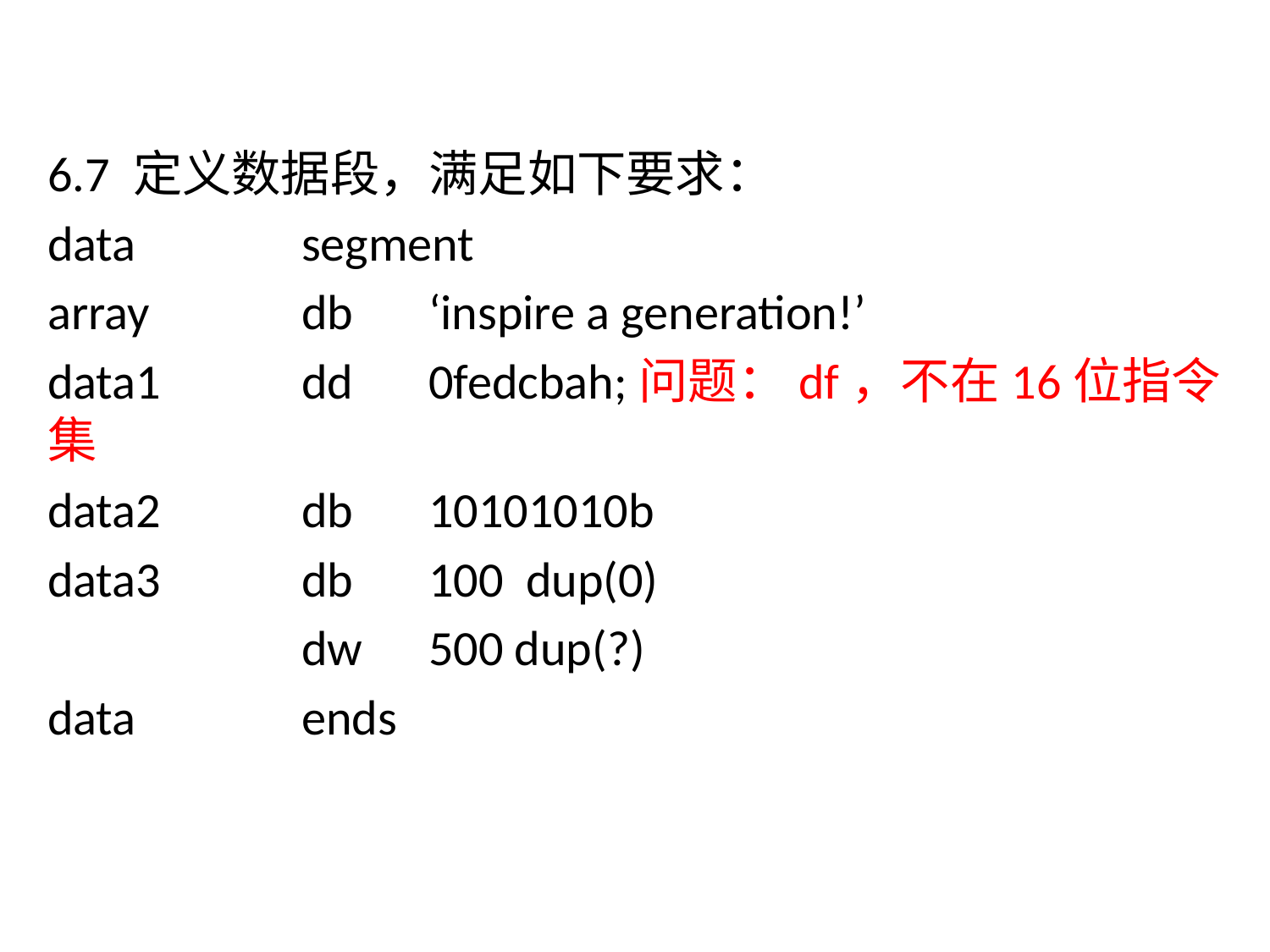

#
6.7 定义数据段，满足如下要求：
data		segment
array		db	‘inspire a generation!’
data1		dd	0fedcbah;问题：df，不在16位指令集
data2		db	10101010b
data3		db	100  dup(0)
		dw	500 dup(?)
data		ends